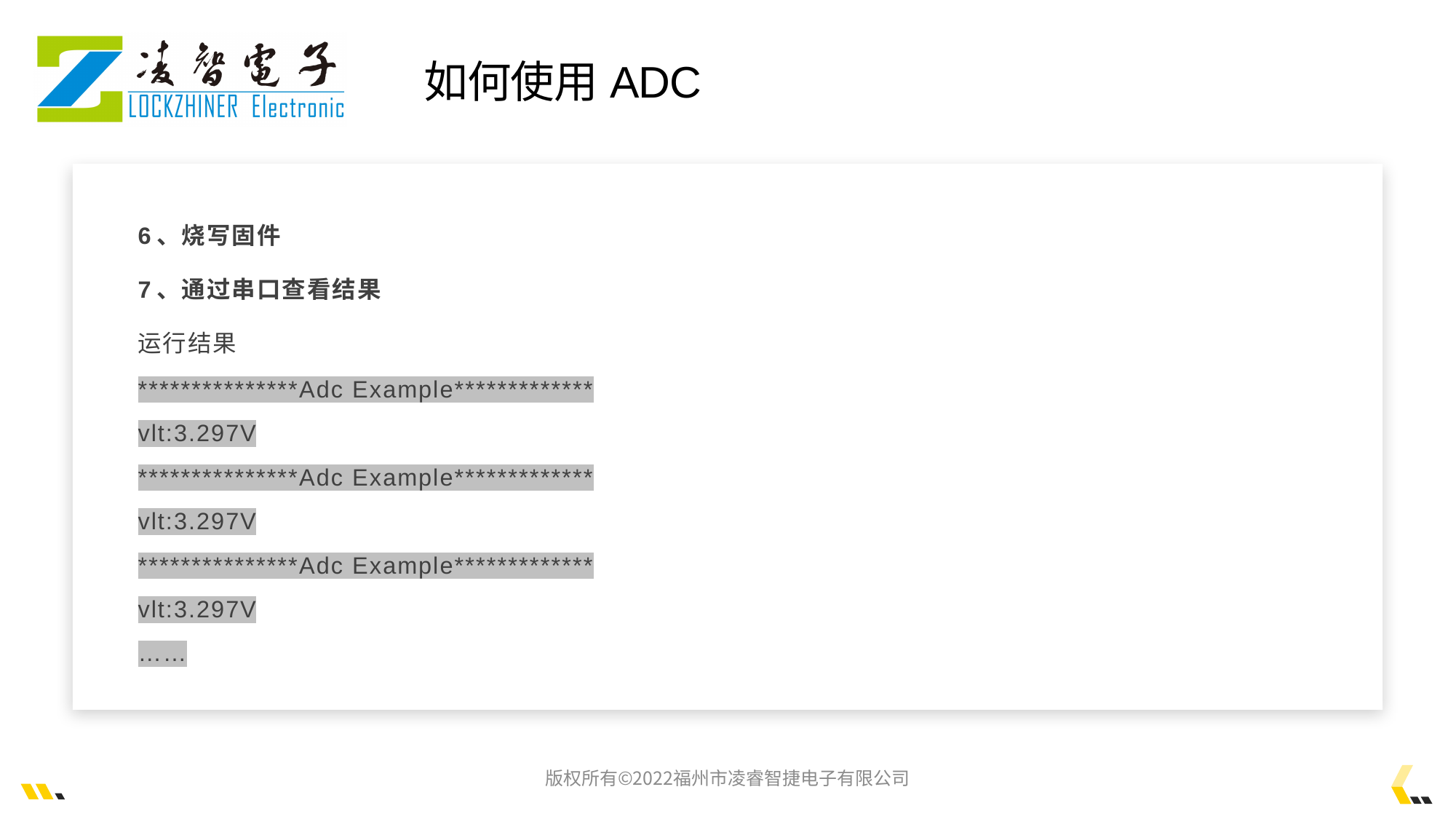

如何使用ADC

6、烧写固件
7、通过串口查看结果
运行结果
***************Adc Example*************
vlt:3.297V
***************Adc Example*************
vlt:3.297V
***************Adc Example*************
vlt:3.297V
……
版权所有©2022福州市凌睿智捷电子有限公司
13